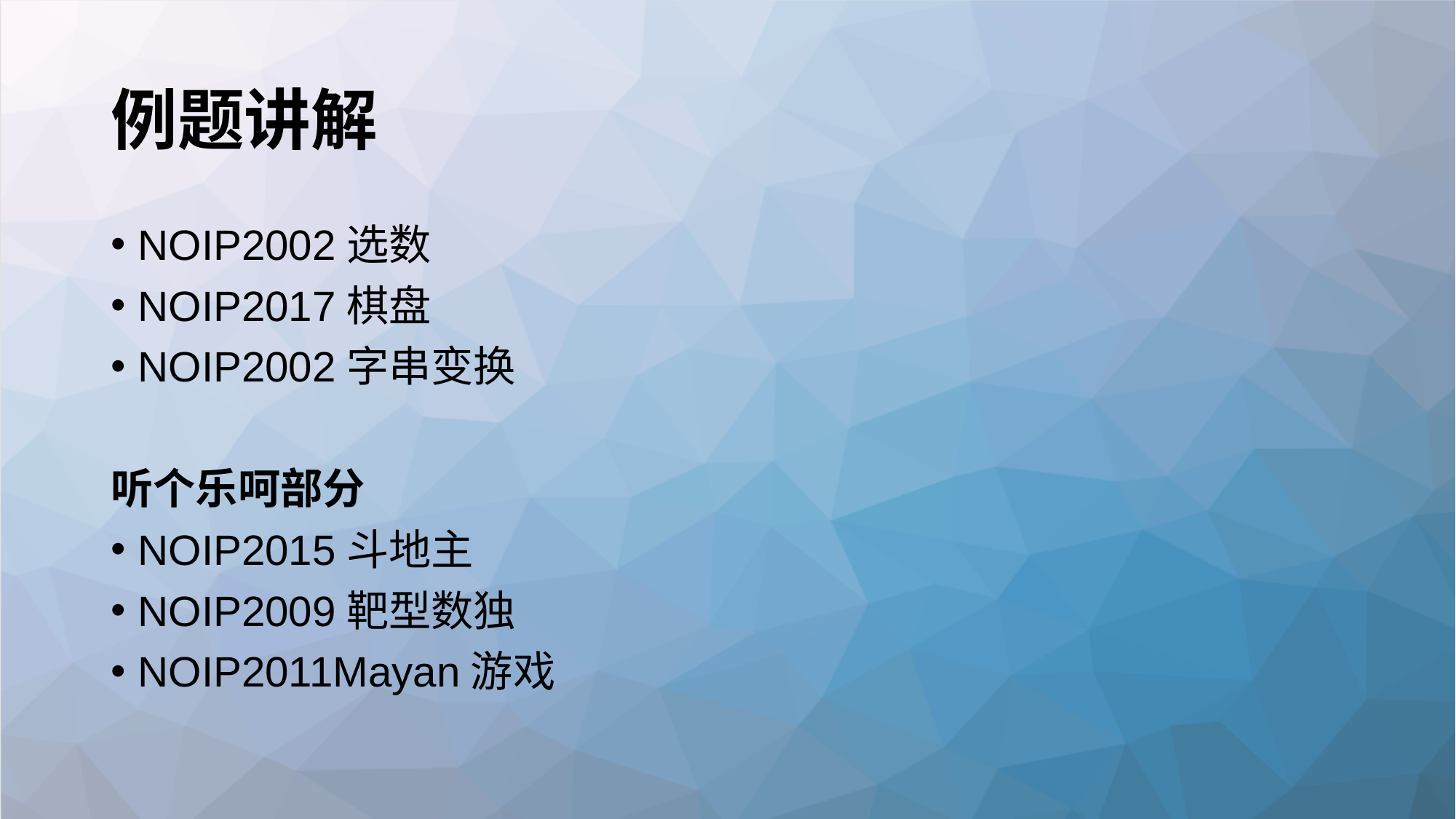

# 例题讲解
NOIP2002选数
NOIP2017棋盘
NOIP2002字串变换

听个乐呵部分
NOIP2015斗地主
NOIP2009靶型数独
NOIP2011Mayan游戏